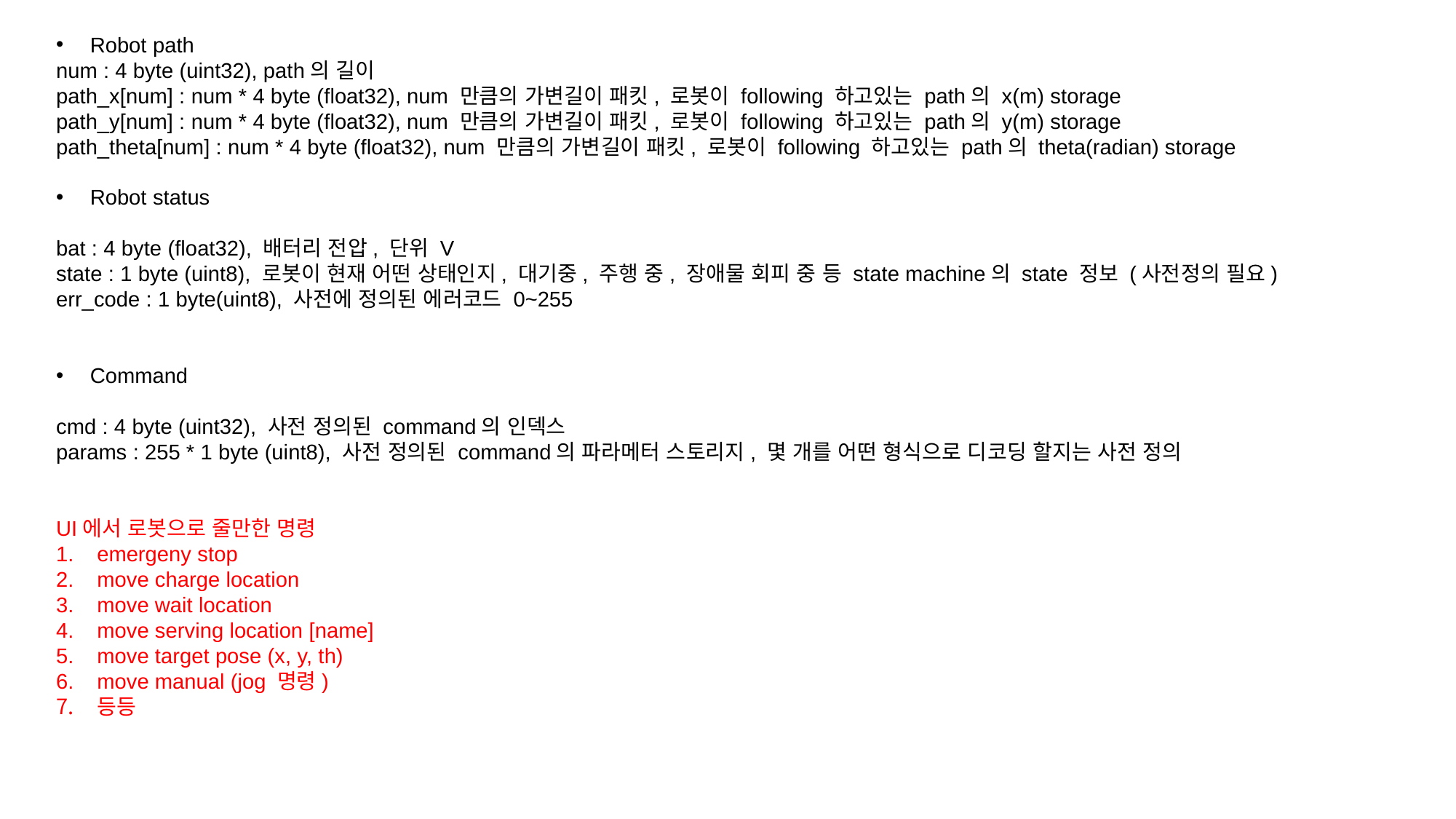

Robot path
num : 4 byte (uint32), path의 길이
path_x[num] : num * 4 byte (float32), num 만큼의 가변길이 패킷, 로봇이 following 하고있는 path의 x(m) storage
path_y[num] : num * 4 byte (float32), num 만큼의 가변길이 패킷, 로봇이 following 하고있는 path의 y(m) storage
path_theta[num] : num * 4 byte (float32), num 만큼의 가변길이 패킷, 로봇이 following 하고있는 path의 theta(radian) storage

Robot status

bat : 4 byte (float32), 배터리 전압, 단위 V
state : 1 byte (uint8), 로봇이 현재 어떤 상태인지, 대기중, 주행 중, 장애물 회피 중 등 state machine의 state 정보 (사전정의 필요)
err_code : 1 byte(uint8), 사전에 정의된 에러코드 0~255

Command

cmd : 4 byte (uint32), 사전 정의된 command의 인덱스
params : 255 * 1 byte (uint8), 사전 정의된 command의 파라메터 스토리지, 몇 개를 어떤 형식으로 디코딩 할지는 사전 정의

UI에서 로봇으로 줄만한 명령
emergeny stop
move charge location
move wait location
move serving location [name]
move target pose (x, y, th)
move manual (jog 명령)
등등